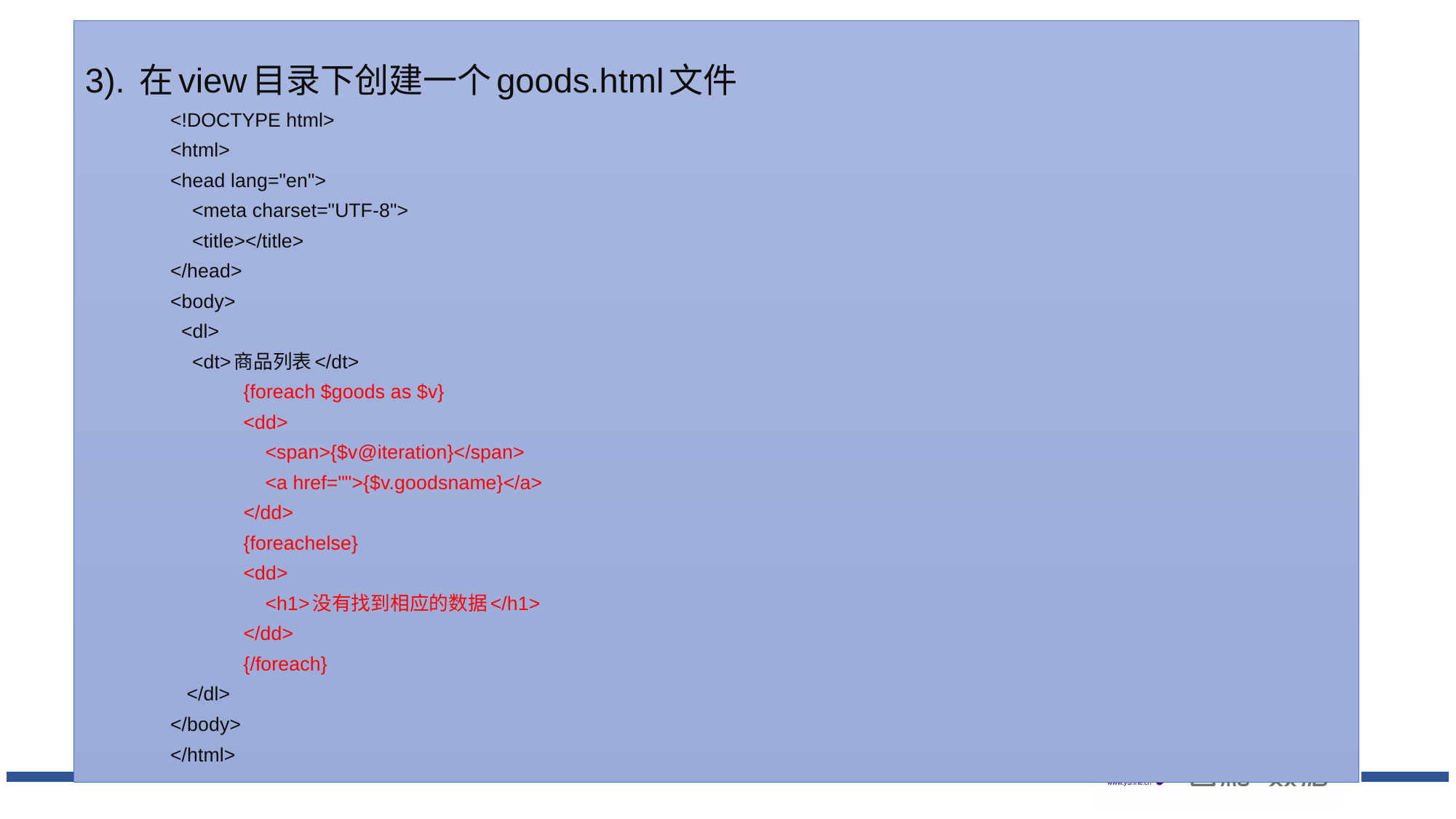

3). 在view目录下创建一个goods.html文件
<!DOCTYPE html>
<html>
<head lang="en">
    <meta charset="UTF-8">
    <title></title>
</head>
<body>
  <dl>
    <dt>商品列表</dt>
    {foreach $goods as $v}
    <dd>
        <span>{$v@iteration}</span>
        <a href="">{$v.goodsname}</a>
    </dd>
    {foreachelse}
    <dd>
        <h1>没有找到相应的数据</h1>
    </dd>
    {/foreach}
   </dl>
</body>
</html>